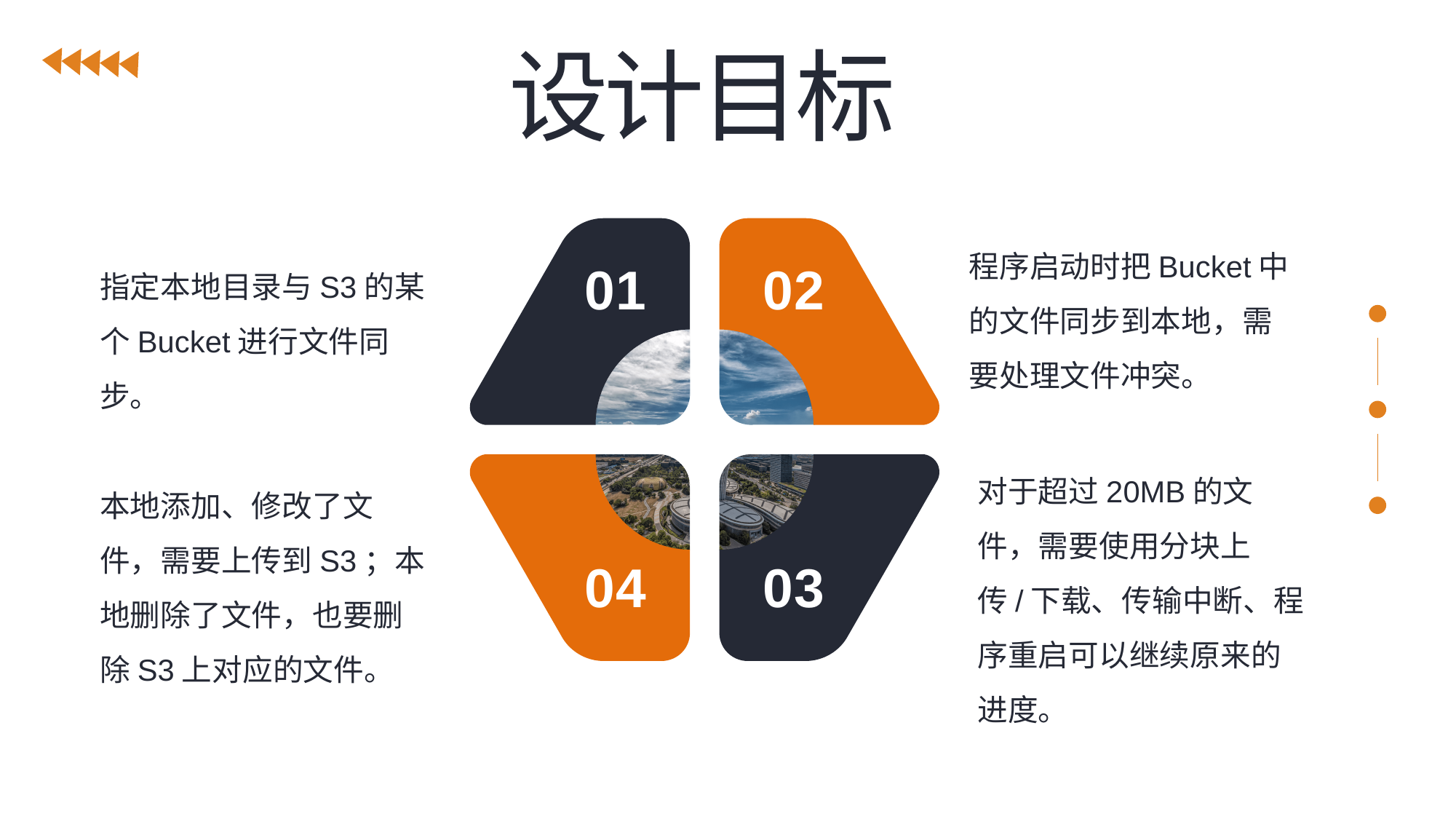

设计目标

程序启动时把Bucket中的文件同步到本地，需要处理文件冲突。
指定本地目录与S3的某个Bucket进行文件同步。
0 1
0 2

对于超过20MB的文件，需要使用分块上传/下载、传输中断、程序重启可以继续原来的进度。

本地添加、修改了文件，需要上传到S3；本地删除了文件，也要删除S3上对应的文件。
0 4
0 3